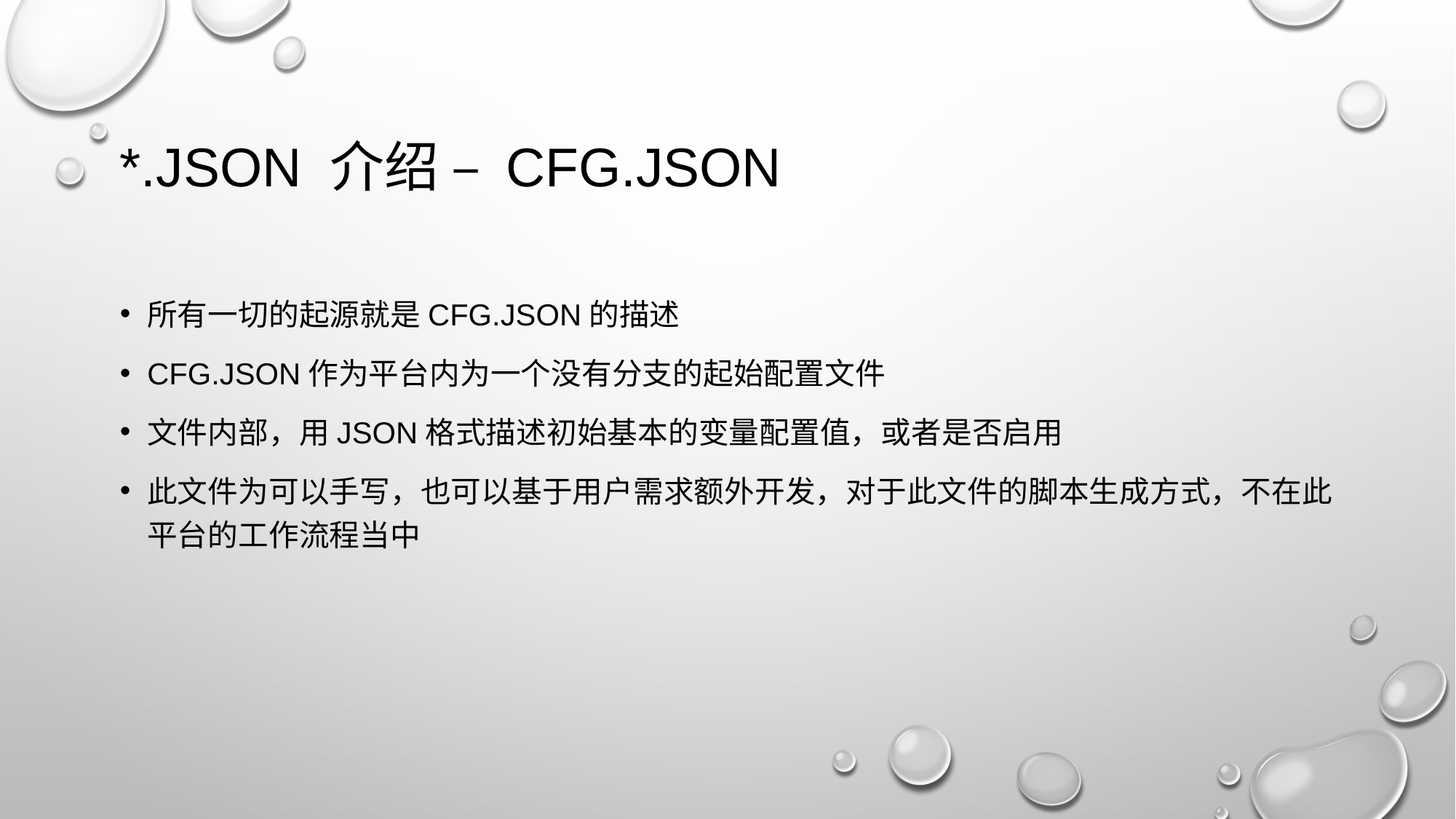

# *.json 介绍 – cfg.json
所有一切的起源就是cfg.json的描述
Cfg.json作为平台内为一个没有分支的起始配置文件
文件内部，用json格式描述初始基本的变量配置值，或者是否启用
此文件为可以手写，也可以基于用户需求额外开发，对于此文件的脚本生成方式，不在此平台的工作流程当中